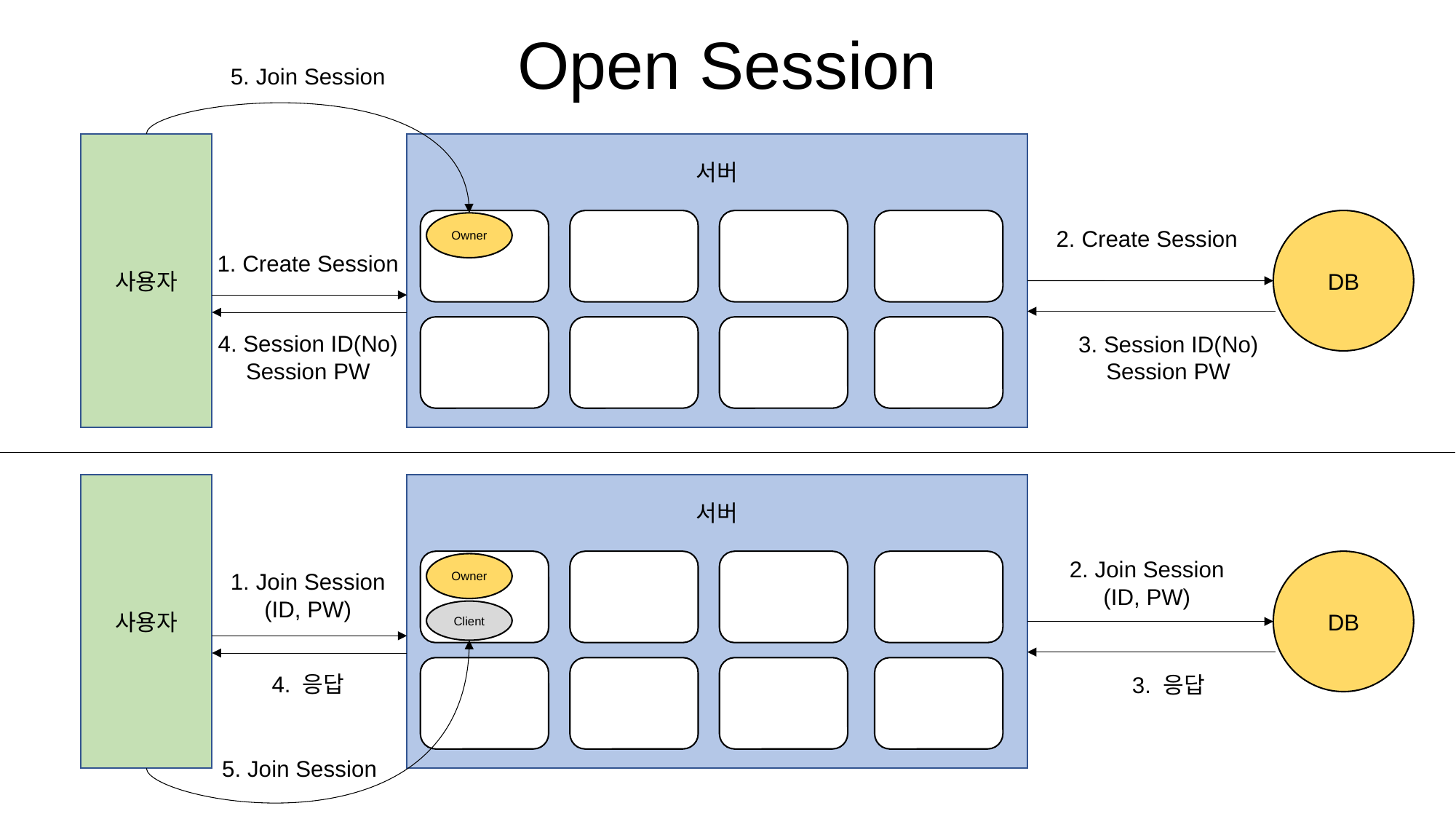

Open Session
5. Join Session
사용자
서버

DB
Owner
2. Create Session
1. Create Session

4. Session ID(No)
Session PW
3. Session ID(No)
Session PW
사용자
서버
2. Join Session
(ID, PW)

DB
Owner
1. Join Session
(ID, PW)
Client

4. 응답
3. 응답
5. Join Session